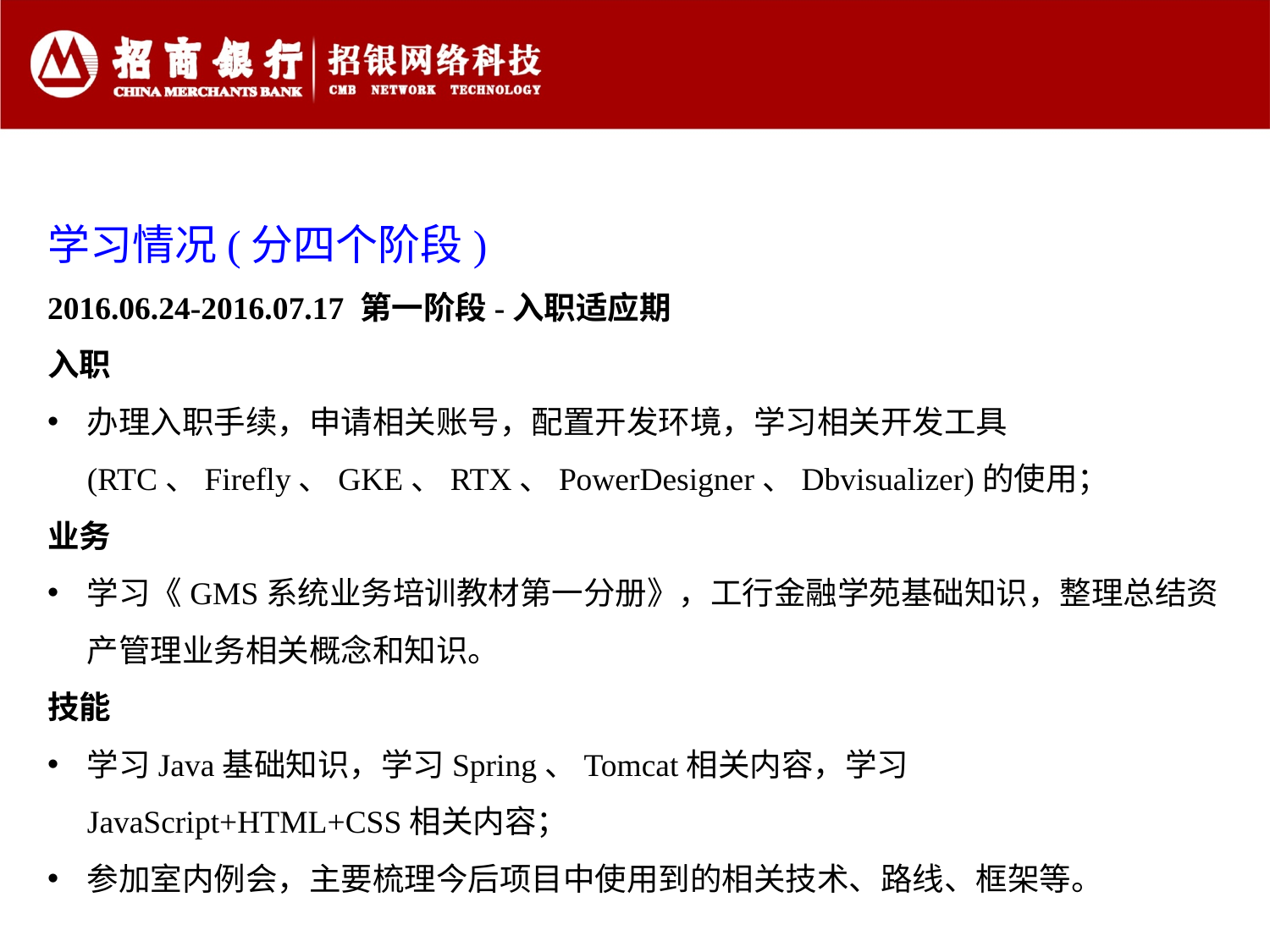

学习情况(分四个阶段)
2016.06.24-2016.07.17 第一阶段-入职适应期
入职
办理入职手续，申请相关账号，配置开发环境，学习相关开发工具(RTC、Firefly、GKE、RTX、PowerDesigner、Dbvisualizer)的使用；
业务
学习《GMS系统业务培训教材第一分册》，工行金融学苑基础知识，整理总结资产管理业务相关概念和知识。
技能
学习Java基础知识，学习Spring、Tomcat相关内容，学习JavaScript+HTML+CSS相关内容；
参加室内例会，主要梳理今后项目中使用到的相关技术、路线、框架等。